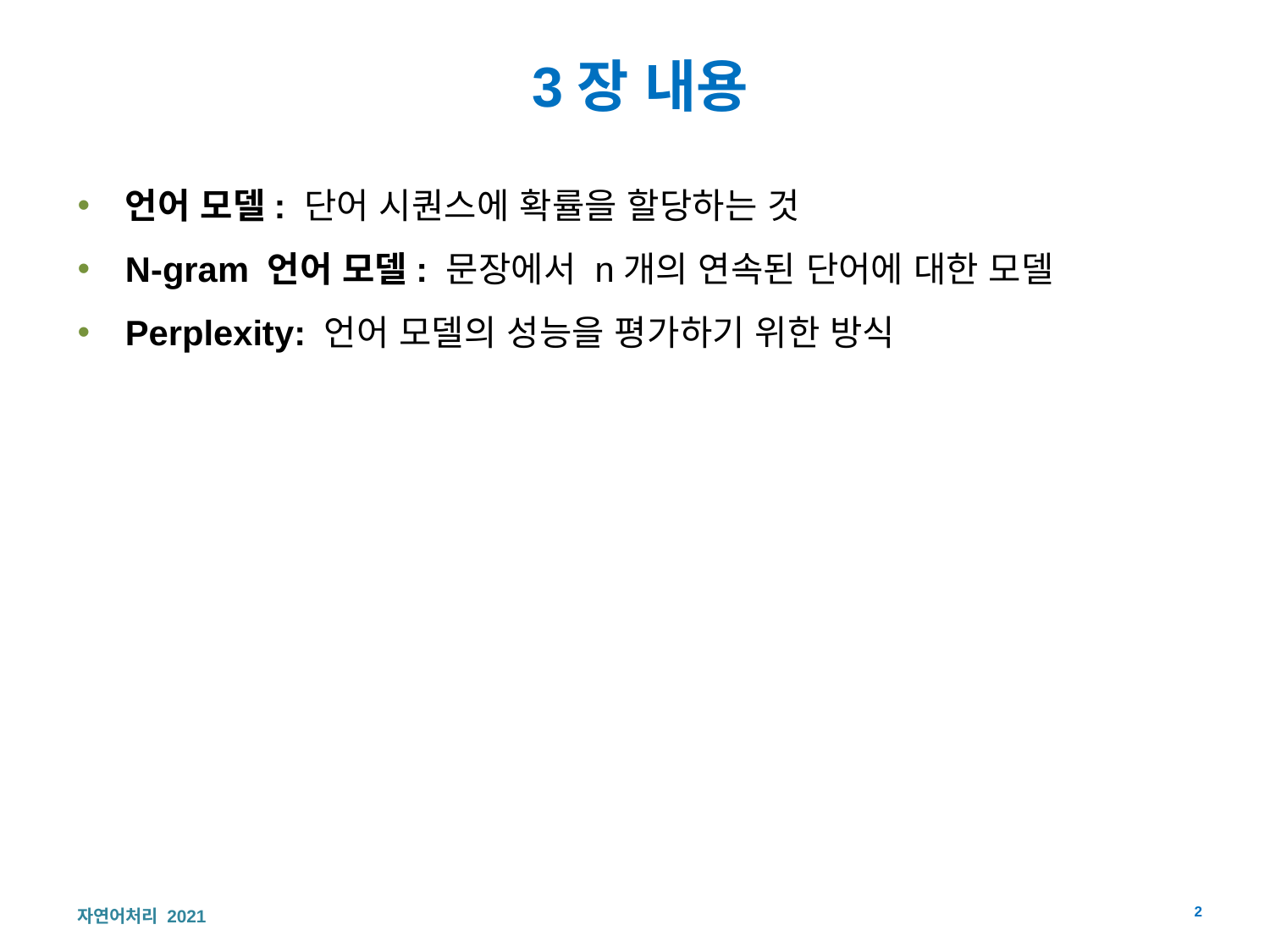

# 3장 내용
언어 모델: 단어 시퀀스에 확률을 할당하는 것
N-gram 언어 모델: 문장에서 n개의 연속된 단어에 대한 모델
Perplexity: 언어 모델의 성능을 평가하기 위한 방식